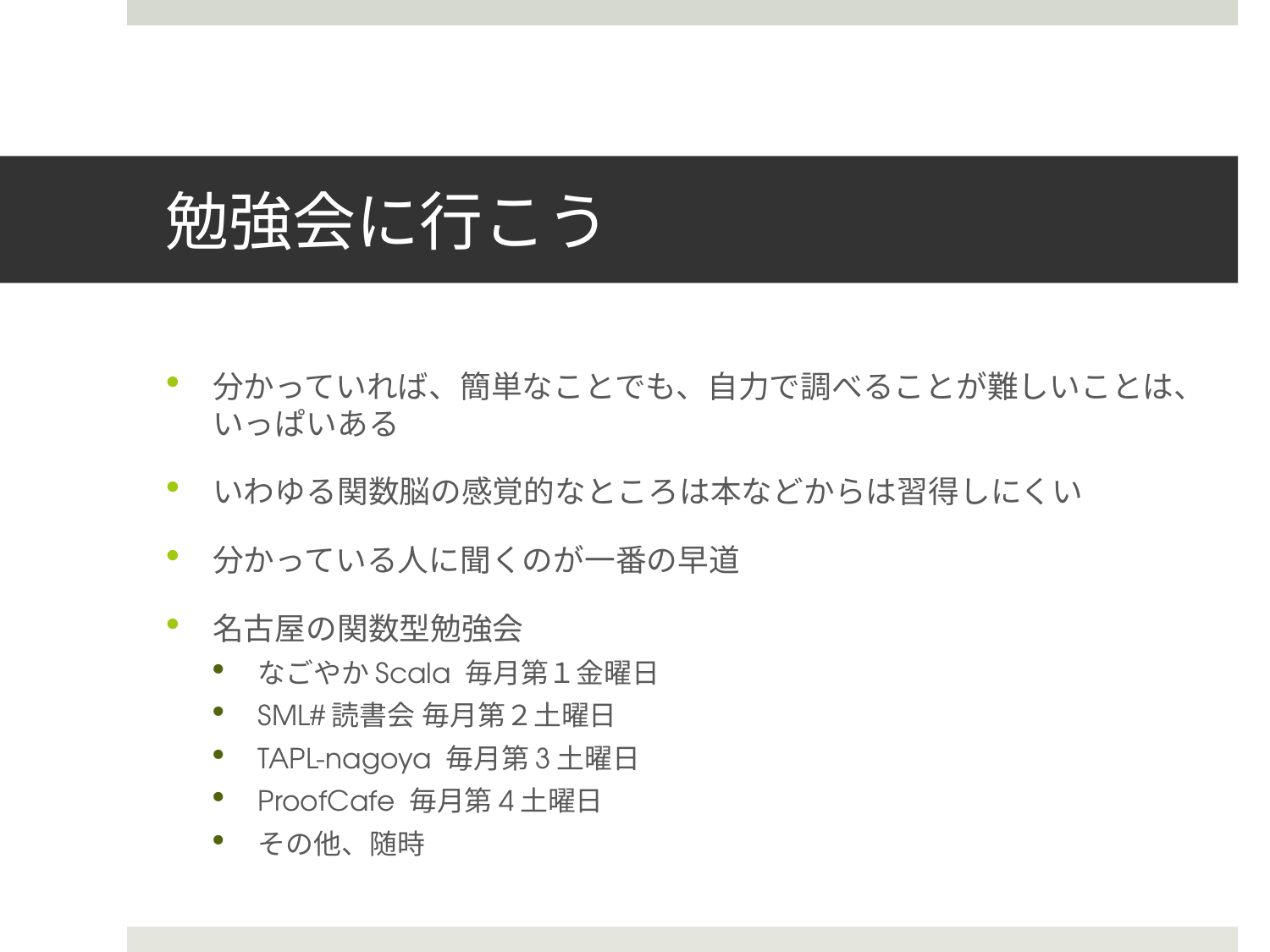

# 勉強会に行こう
分かっていれば、簡単なことでも、自力で調べることが難しいことは、いっぱいある
いわゆる関数脳の感覚的なところは本などからは習得しにくい
分かっている人に聞くのが一番の早道
名古屋の関数型勉強会
なごやかScala 毎月第１金曜日
SML#読書会 毎月第２土曜日
TAPL-nagoya 毎月第3土曜日
ProofCafe 毎月第4土曜日
その他、随時